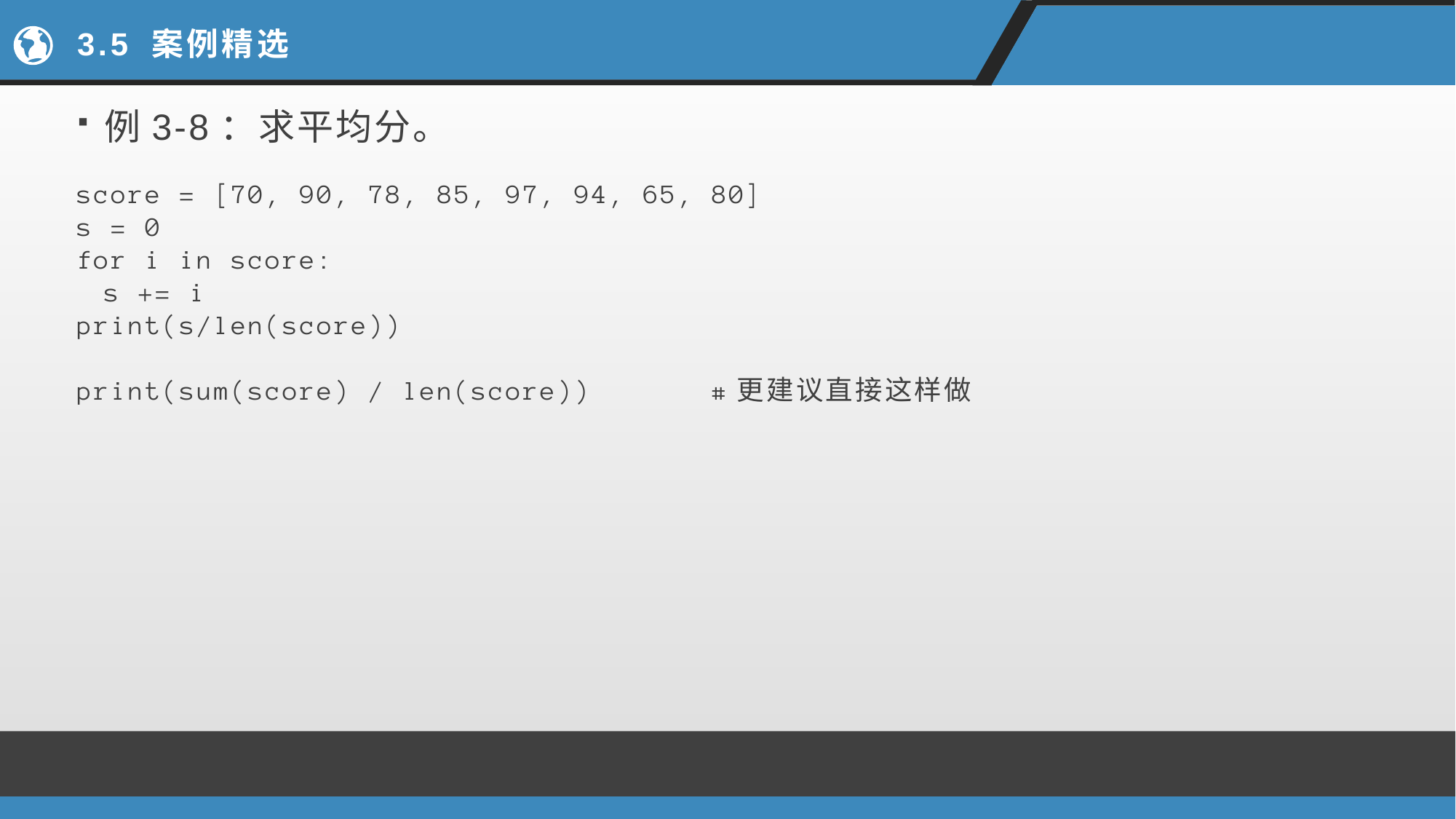

# 3.5 案例精选

例3-8：求平均分。

score = [70, 90, 78, 85, 97, 94, 65, 80]
s = 0
for i in score:
	s += i
print(s/len(score))

print(sum(score) / len(score))       #更建议直接这样做